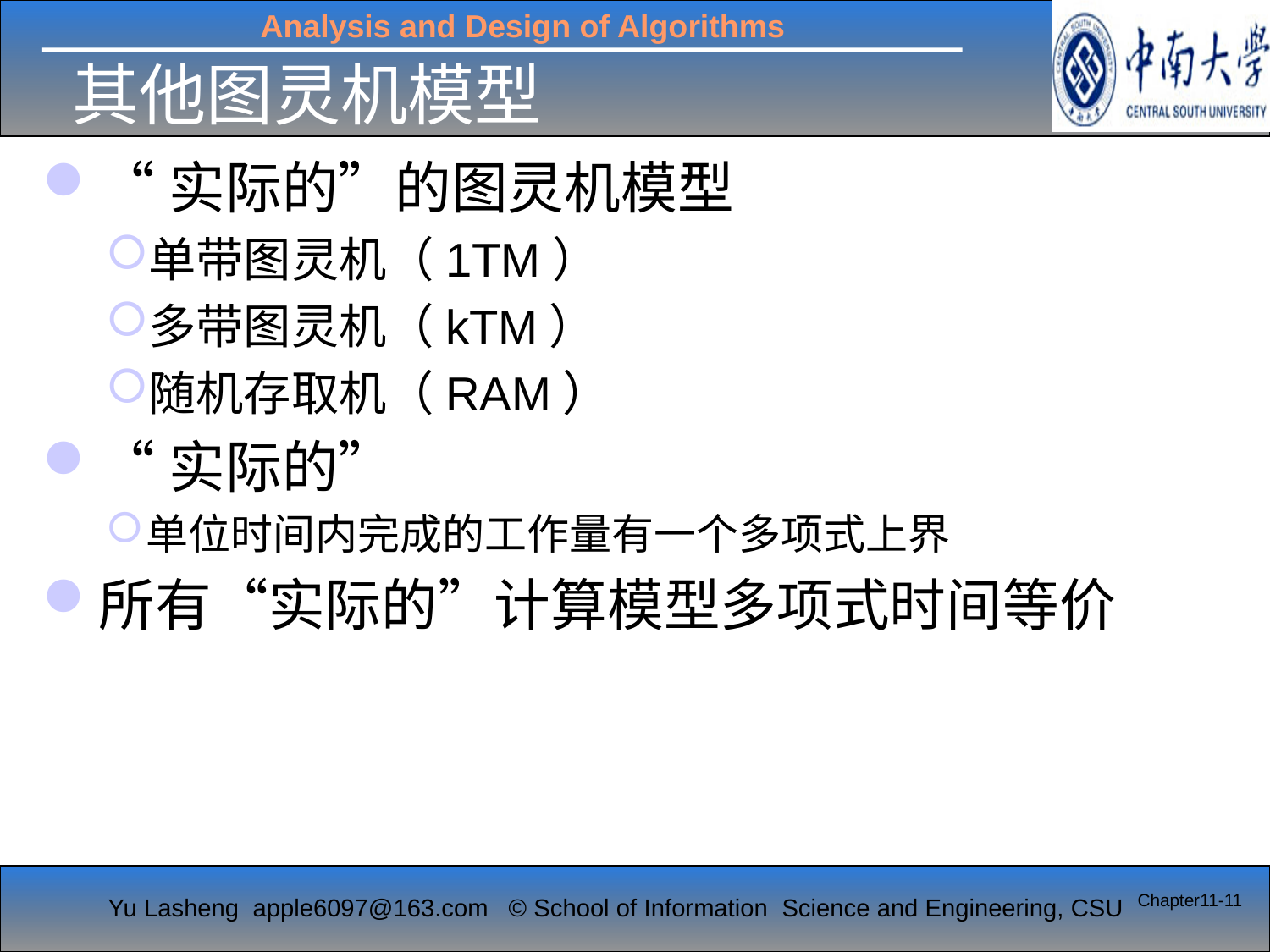

# 其他图灵机模型
“实际的”的图灵机模型
单带图灵机（1TM）
多带图灵机（kTM）
随机存取机（RAM）
“实际的”
单位时间内完成的工作量有一个多项式上界
所有“实际的”计算模型多项式时间等价
Chapter11-11